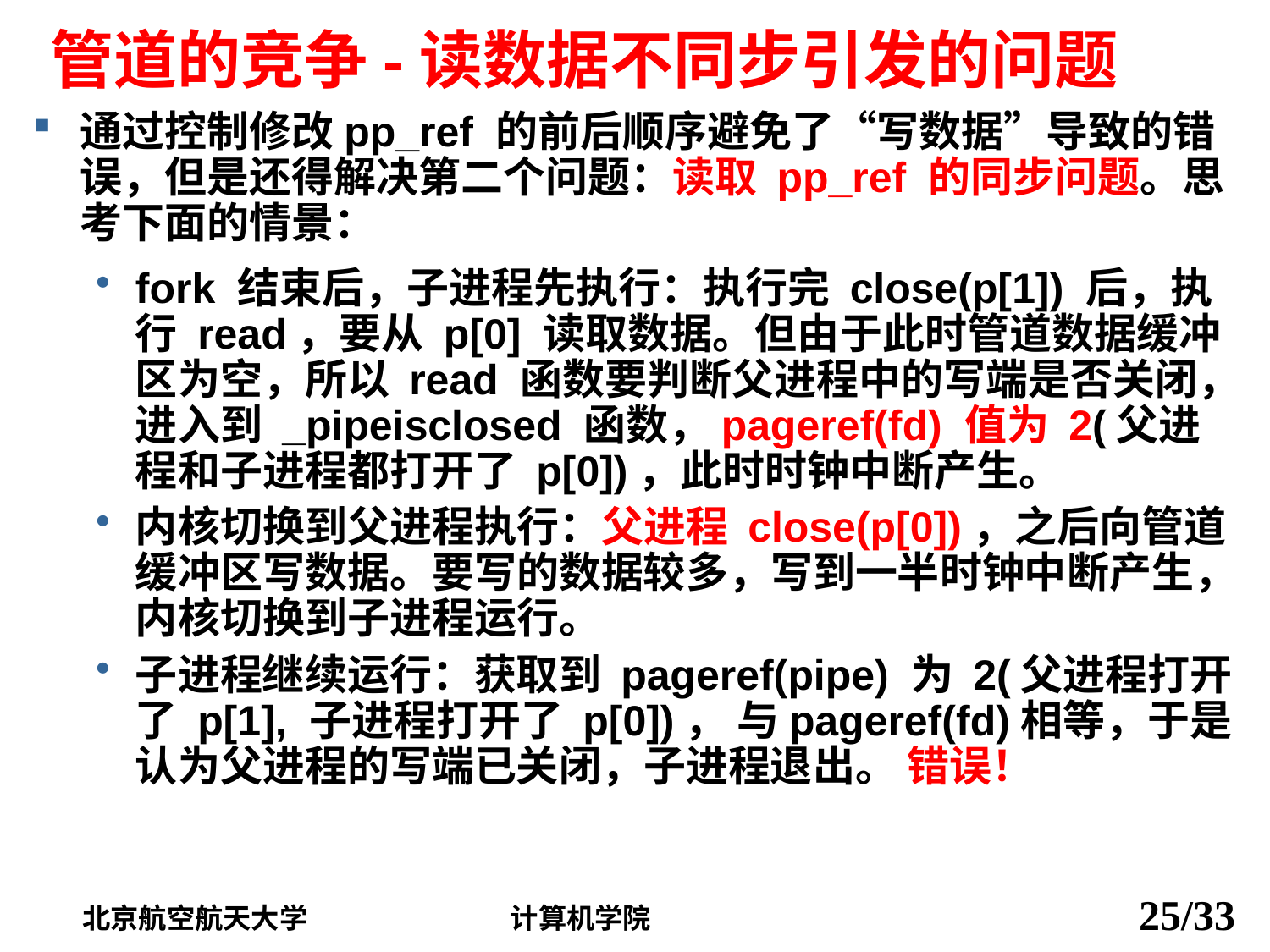

# 管道的竞争-读数据不同步引发的问题
通过控制修改pp_ref 的前后顺序避免了“写数据”导致的错误，但是还得解决第二个问题：读取 pp_ref 的同步问题。思考下面的情景：
fork 结束后，子进程先执行：执行完 close(p[1]) 后，执行 read，要从 p[0] 读取数据。但由于此时管道数据缓冲区为空，所以 read 函数要判断父进程中的写端是否关闭，进入到 _pipeisclosed 函数，pageref(fd) 值为 2(父进程和子进程都打开了 p[0])，此时时钟中断产生。
内核切换到父进程执行：父进程 close(p[0])，之后向管道缓冲区写数据。要写的数据较多，写到一半时钟中断产生，内核切换到子进程运行。
子进程继续运行：获取到 pageref(pipe) 为 2(父进程打开了 p[1], 子进程打开了 p[0])， 与pageref(fd)相等，于是认为父进程的写端已关闭，子进程退出。 错误！